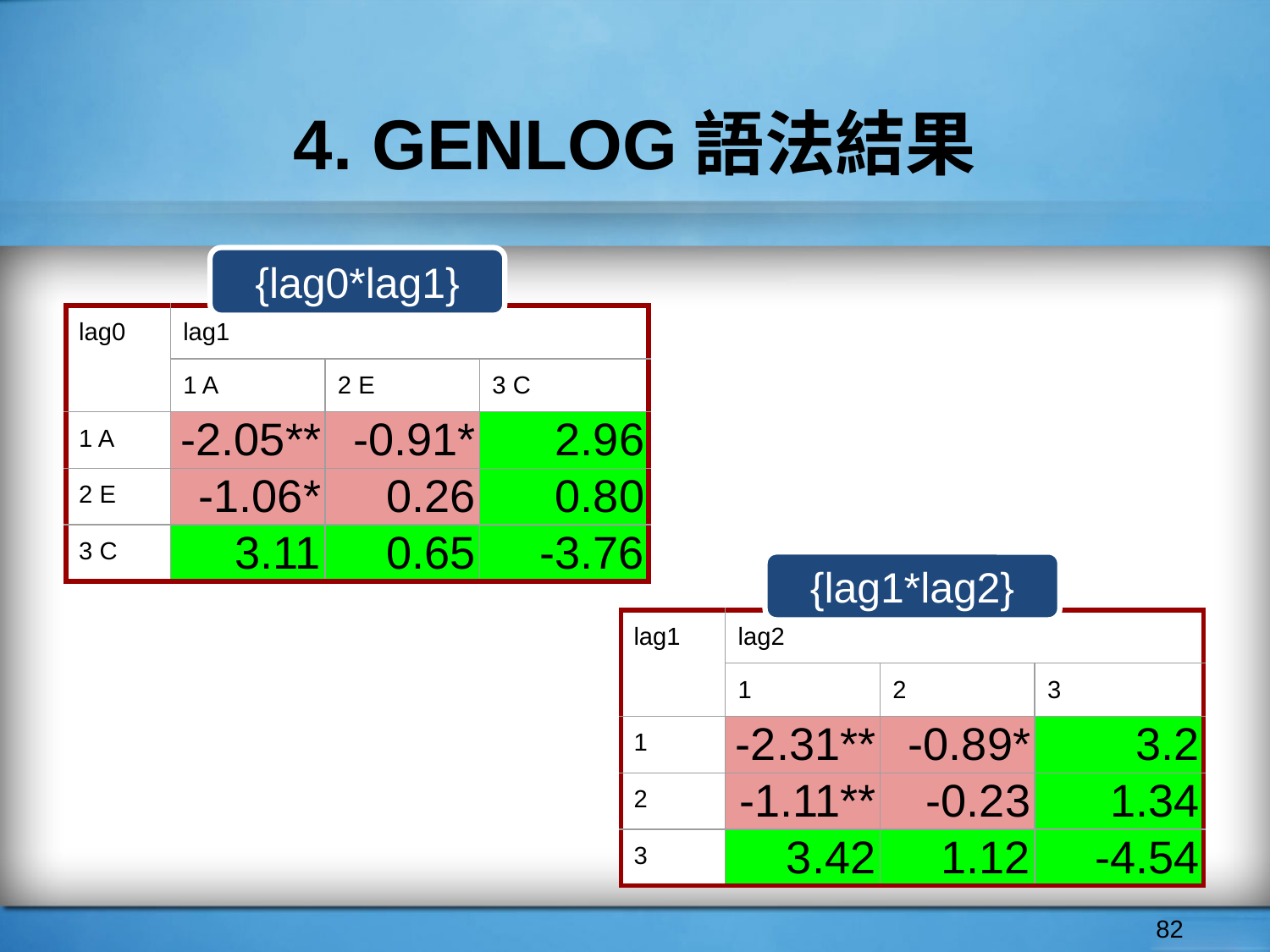

# 4. GENLOG語法結果

{lag0*lag1}
| lag0 | lag1 |  |  |
| --- | --- | --- | --- |
|  | 1 A | 2 E | 3 C |
| 1 A | -2.05\*\* | -0.91\* | 2.96 |
| 2 E | -1.06\* | 0.26 | 0.80 |
| 3 C | 3.11 | 0.65 | -3.76 |
{lag1*lag2}
| lag1 | lag2 |  |  |
| --- | --- | --- | --- |
|  | 1 | 2 | 3 |
| 1 | -2.31\*\* | -0.89\* | 3.2 |
| 2 | -1.11\*\* | -0.23 | 1.34 |
| 3 | 3.42 | 1.12 | -4.54 |
82